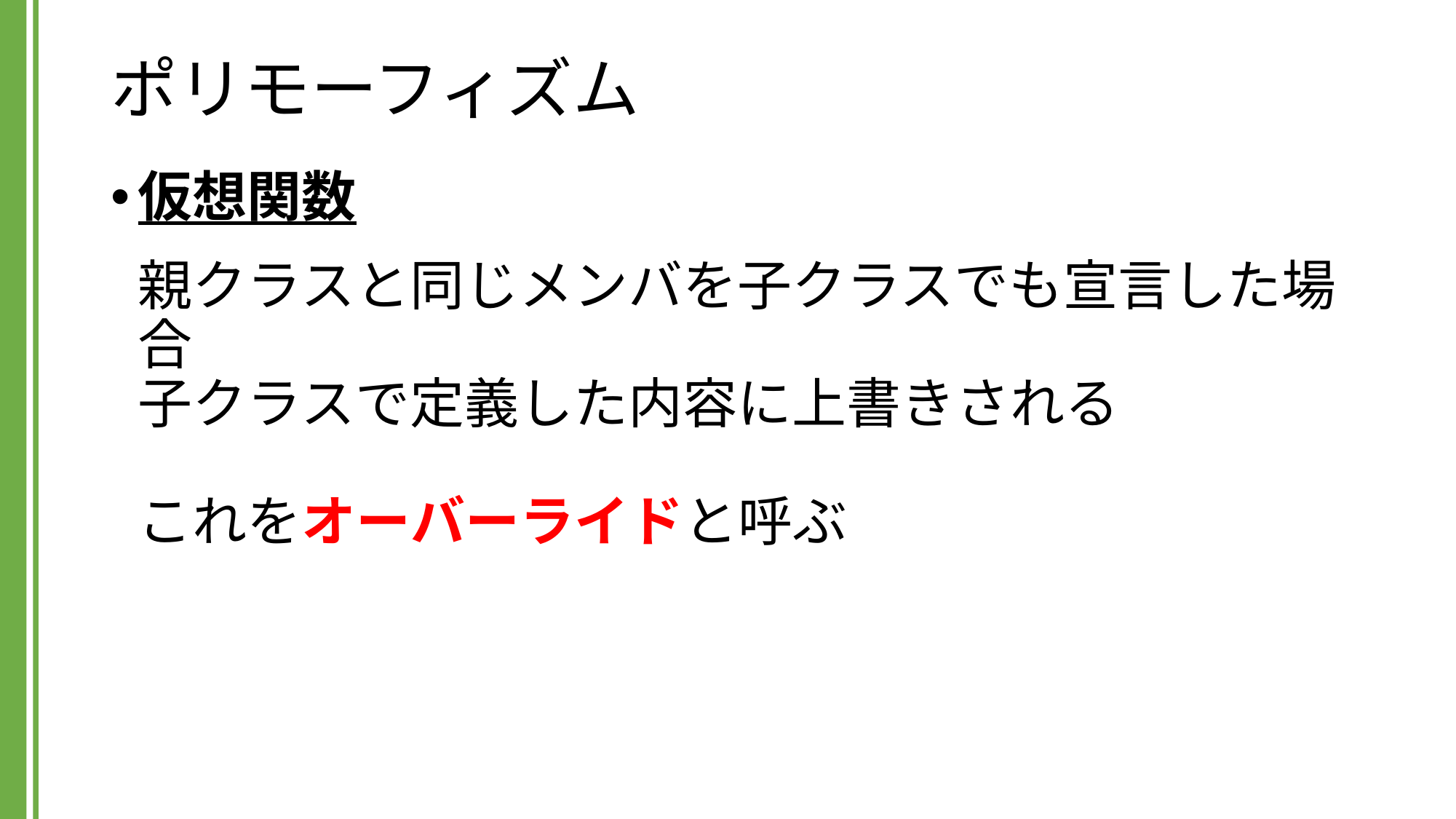

# ポリモーフィズム
仮想関数
親クラスと同じメンバを子クラスでも宣言した場合
子クラスで定義した内容に上書きされる
これをオーバーライドと呼ぶ